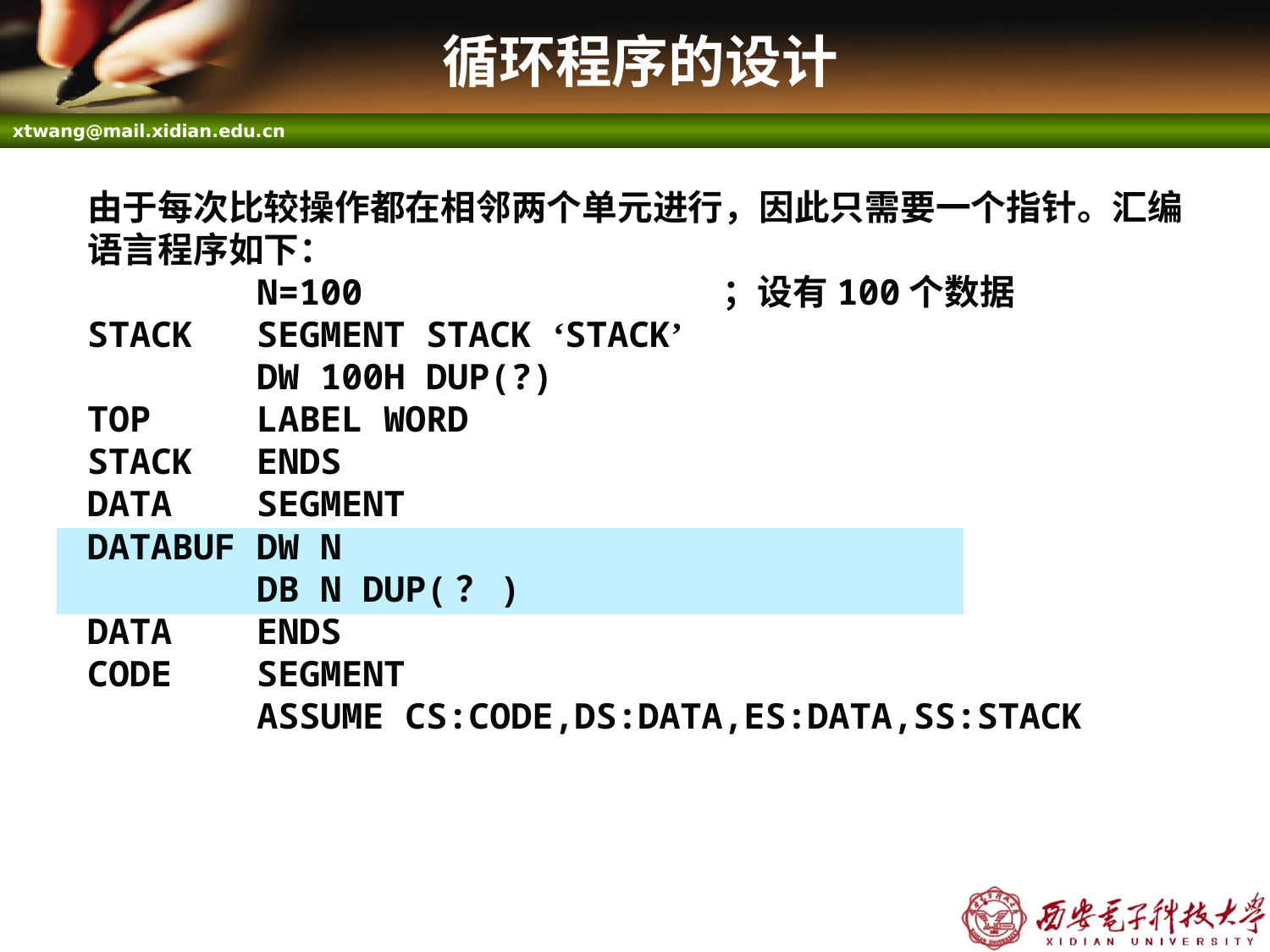

# 循环程序的设计
由于每次比较操作都在相邻两个单元进行，因此只需要一个指针。汇编语言程序如下：
        N=100			；设有100个数据
STACK   SEGMENT STACK ‘STACK’
        DW 100H DUP(?)
TOP     LABEL WORD
STACK   ENDS
DATA    SEGMENT
DATABUF DW N
        DB N DUP(？)
DATA    ENDS
CODE    SEGMENT
        ASSUME CS:CODE,DS:DATA,ES:DATA,SS:STACK